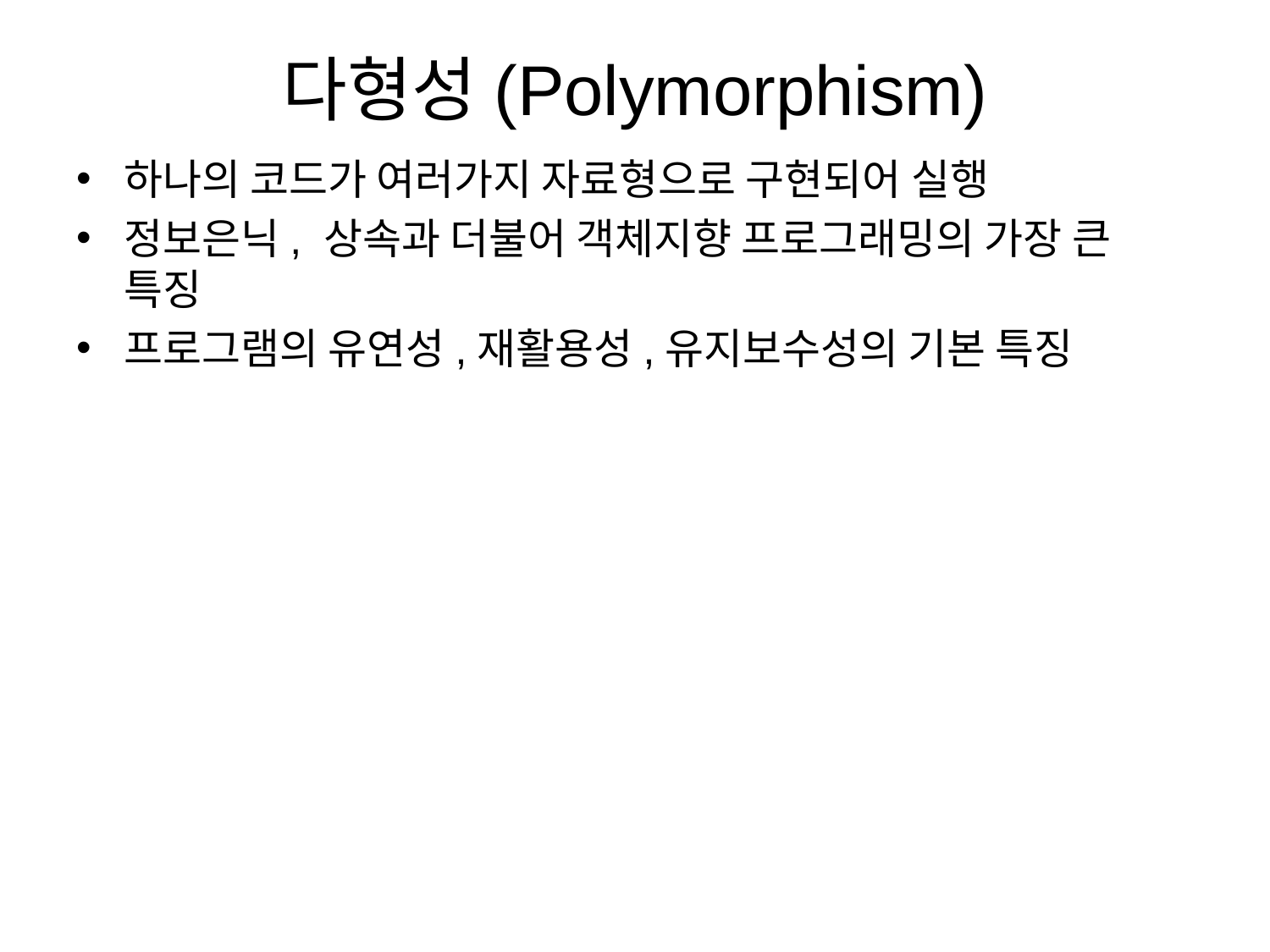

# 다형성(Polymorphism)
하나의 코드가 여러가지 자료형으로 구현되어 실행
정보은닉, 상속과 더불어 객체지향 프로그래밍의 가장 큰 특징
프로그램의 유연성,재활용성,유지보수성의 기본 특징